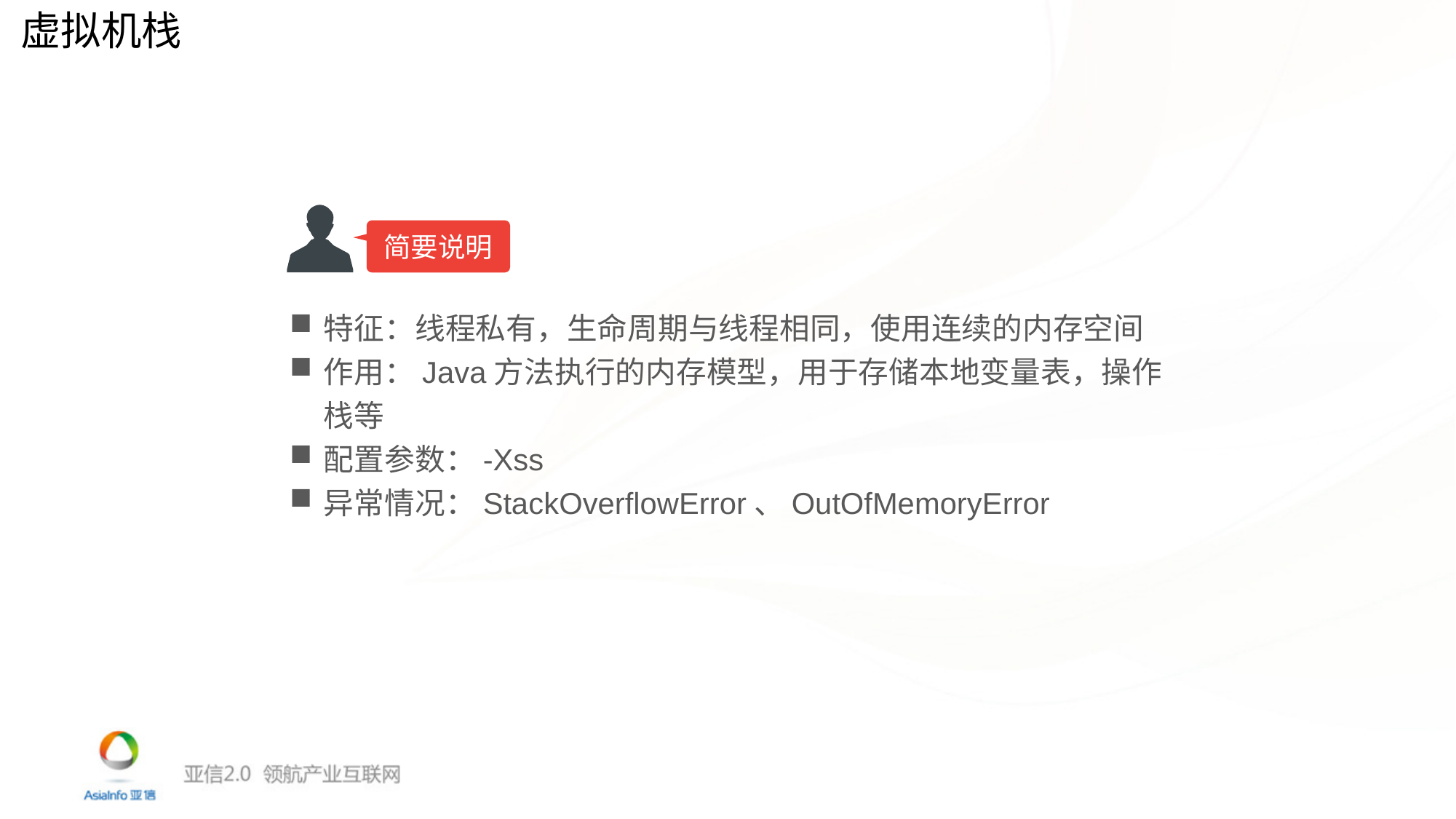

虚拟机栈

简要说明

特征：线程私有，生命周期与线程相同，使用连续的内存空间
作用：Java方法执行的内存模型，用于存储本地变量表，操作栈等
配置参数：-Xss
异常情况：StackOverflowError、OutOfMemoryError